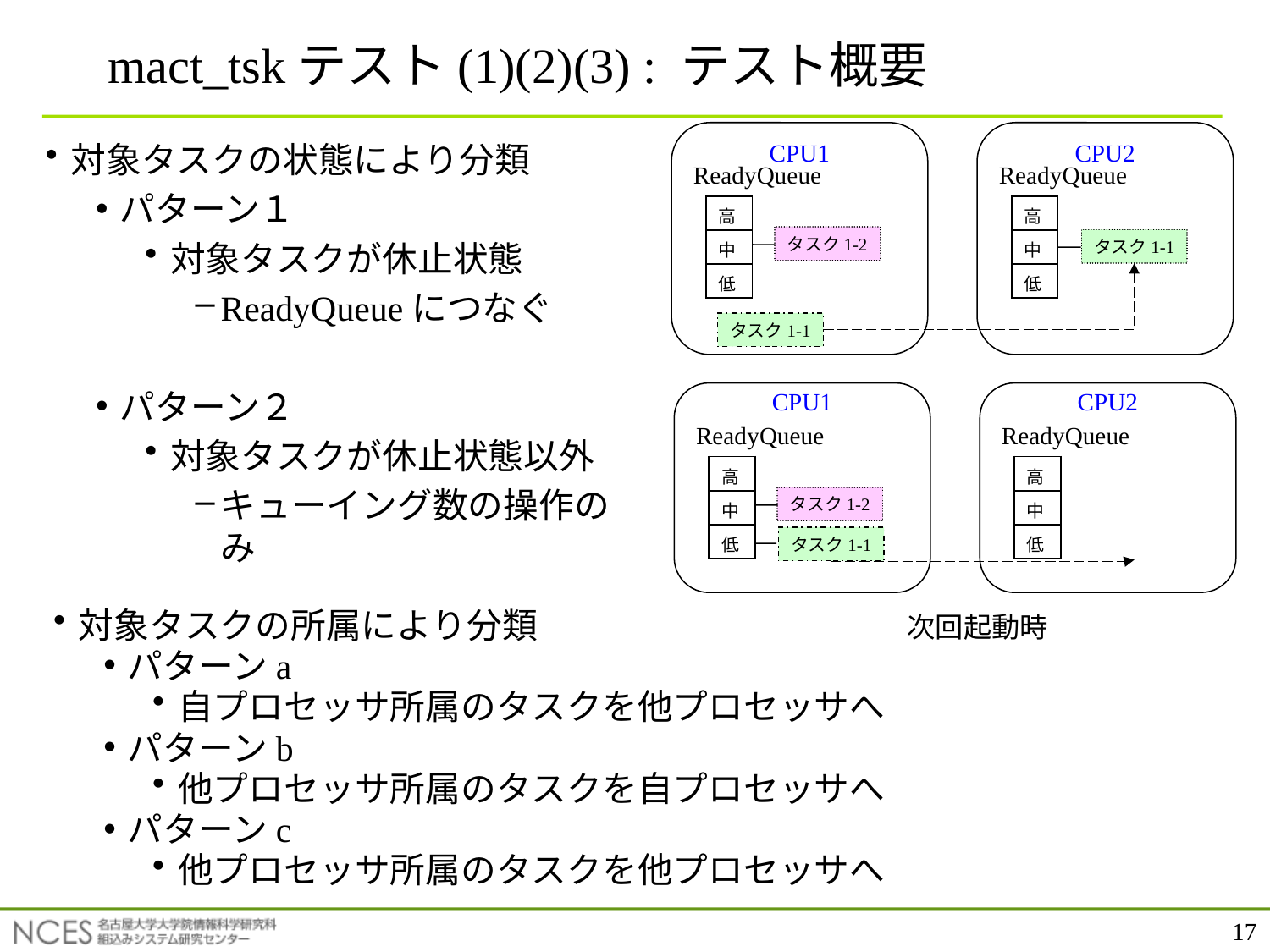

# mact_tskテスト(1)(2)(3) : テスト概要
CPU1

CPU2

対象タスクの状態により分類
パターン１
対象タスクが休止状態
ReadyQueueにつなぐ

パターン２
対象タスクが休止状態以外
キューイング数の操作のみ

ReadyQueue
ReadyQueue
| 高 |
| --- |
| 中 |
| 低 |
| 高 |
| --- |
| 中 |
| 低 |
タスク1-2
タスク1-1

タスク1-1
CPU1

CPU2

ReadyQueue
ReadyQueue
| 高 |
| --- |
| 中 |
| 低 |
| 高 |
| --- |
| 中 |
| 低 |
タスク1-2

タスク1-1

次回起動時
対象タスクの所属により分類
パターンa
自プロセッサ所属のタスクを他プロセッサへ
パターンb
他プロセッサ所属のタスクを自プロセッサへ
パターンc
他プロセッサ所属のタスクを他プロセッサへ

17